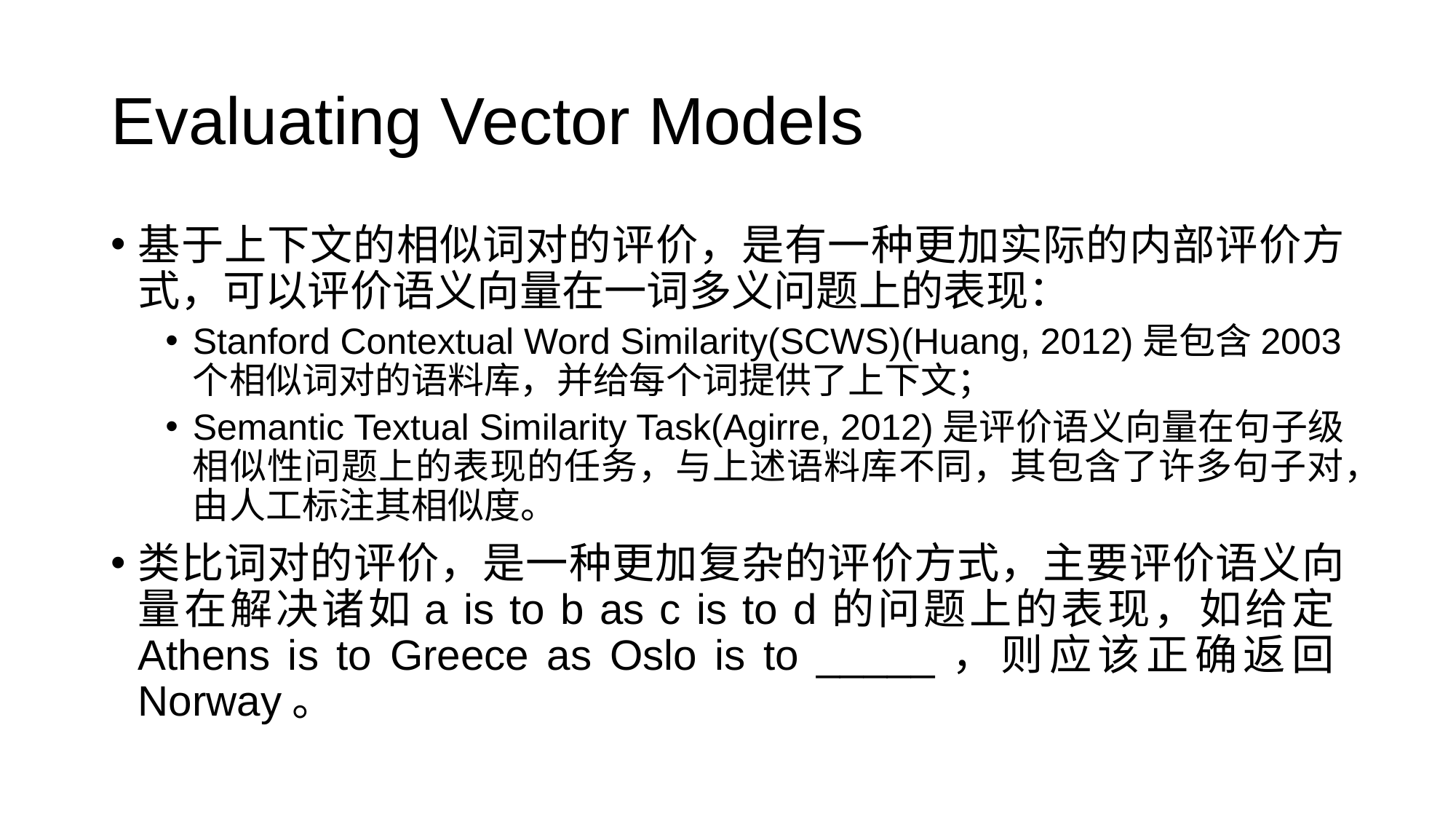

# Evaluating Vector Models
基于上下文的相似词对的评价，是有一种更加实际的内部评价方式，可以评价语义向量在一词多义问题上的表现：
Stanford Contextual Word Similarity(SCWS)(Huang, 2012)是包含2003个相似词对的语料库，并给每个词提供了上下文；
Semantic Textual Similarity Task(Agirre, 2012)是评价语义向量在句子级相似性问题上的表现的任务，与上述语料库不同，其包含了许多句子对，由人工标注其相似度。
类比词对的评价，是一种更加复杂的评价方式，主要评价语义向量在解决诸如a is to b as c is to d的问题上的表现，如给定Athens is to Greece as Oslo is to _____，则应该正确返回Norway。